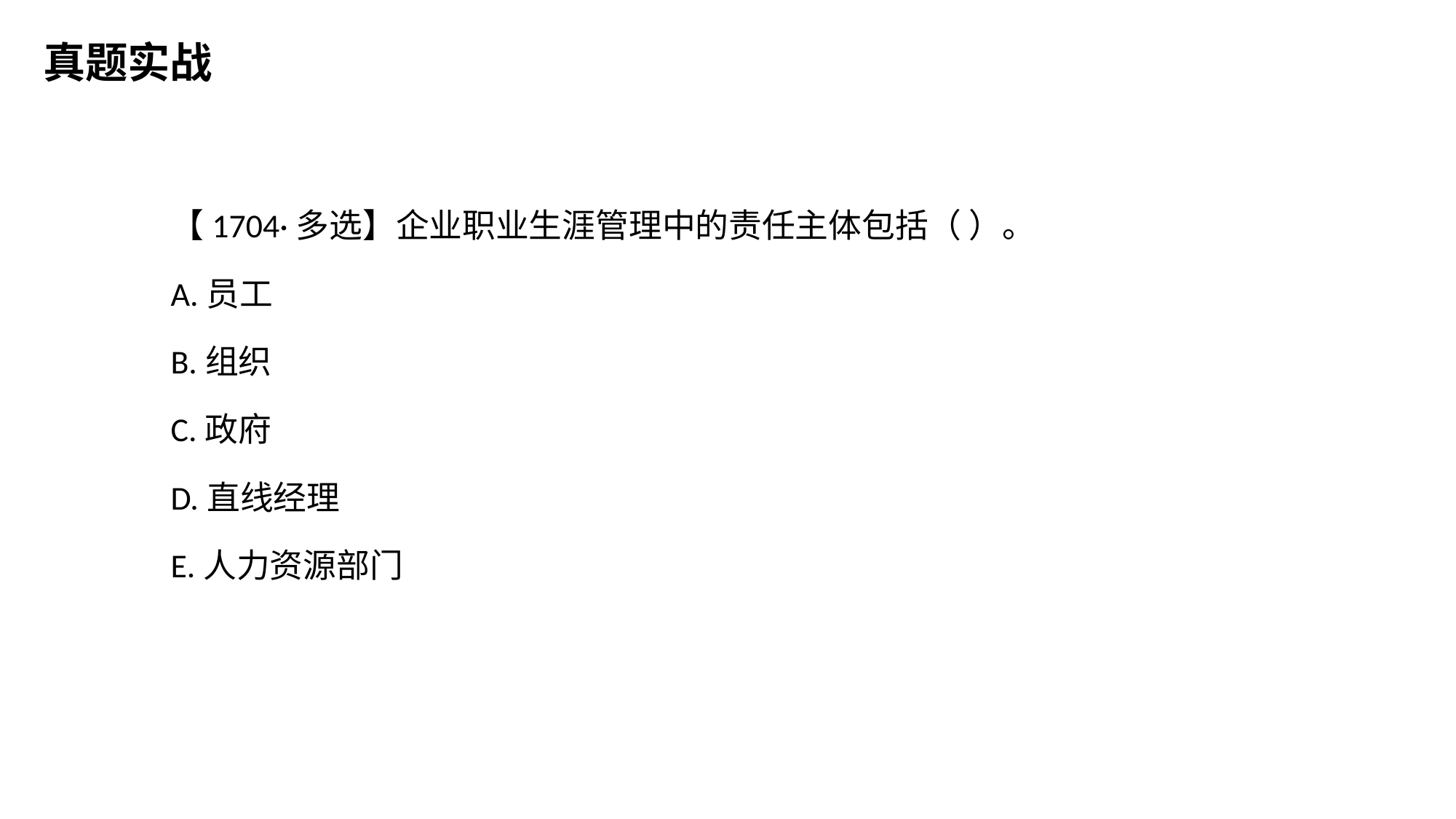

真题实战
【1704·多选】企业职业生涯管理中的责任主体包括（ ）。
A.员工
B.组织
C.政府
D.直线经理
E.人力资源部门